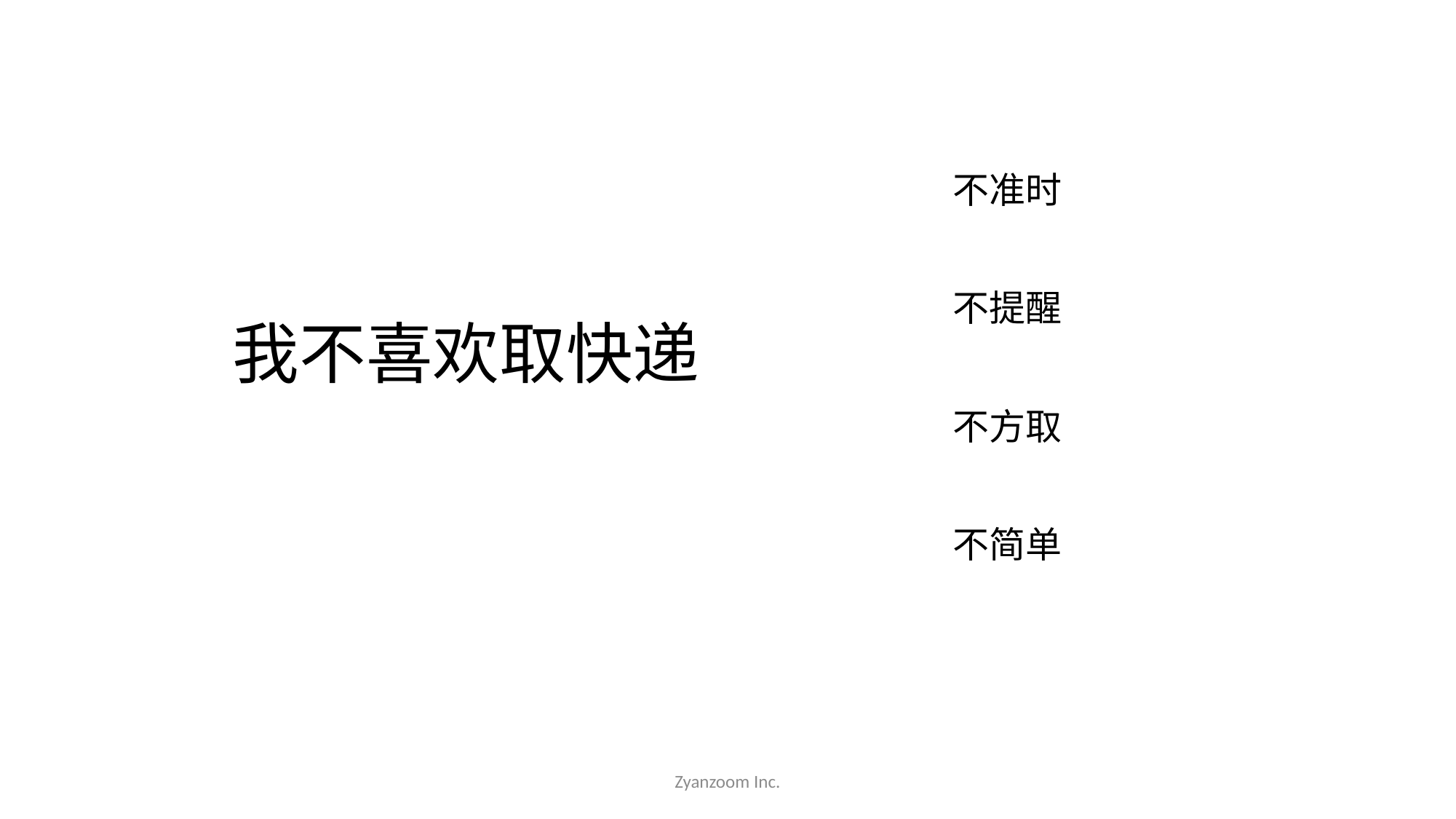

不准时
不提醒
# 我不喜欢取快递
不方取
不简单
Zyanzoom Inc.